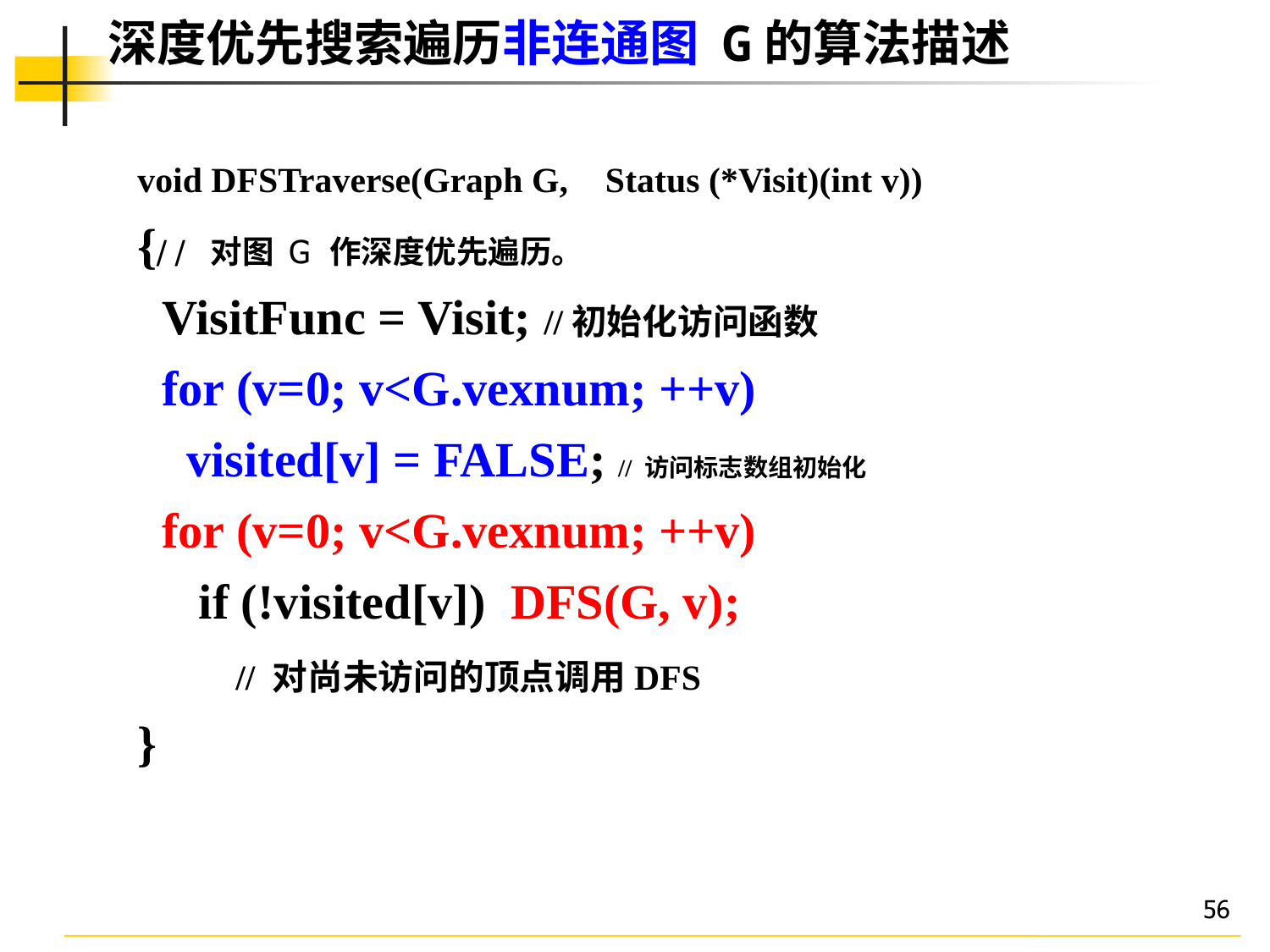

深度优先搜索遍历非连通图 G的算法描述
void DFSTraverse(Graph G,   Status (*Visit)(int v))
{// 对图 G 作深度优先遍历。
  VisitFunc = Visit; //初始化访问函数
  for (v=0; v<G.vexnum; ++v)
    visited[v] = FALSE; // 访问标志数组初始化
  for (v=0; v<G.vexnum; ++v)
     if (!visited[v])  DFS(G, v);
        // 对尚未访问的顶点调用DFS
}
56